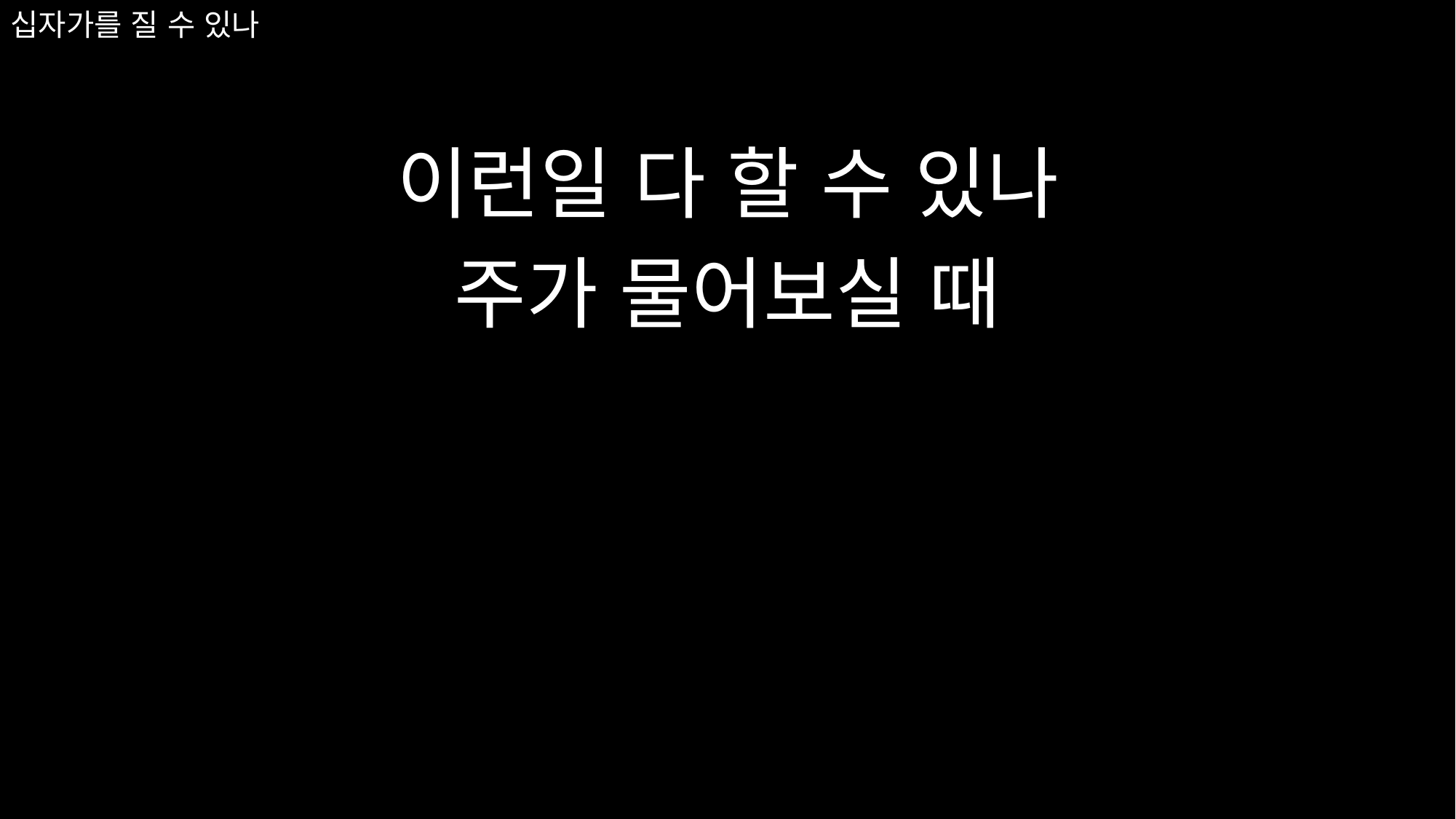

이런일 다 할 수 있나
주가 물어보실 때
# 십자가를 질 수 있나